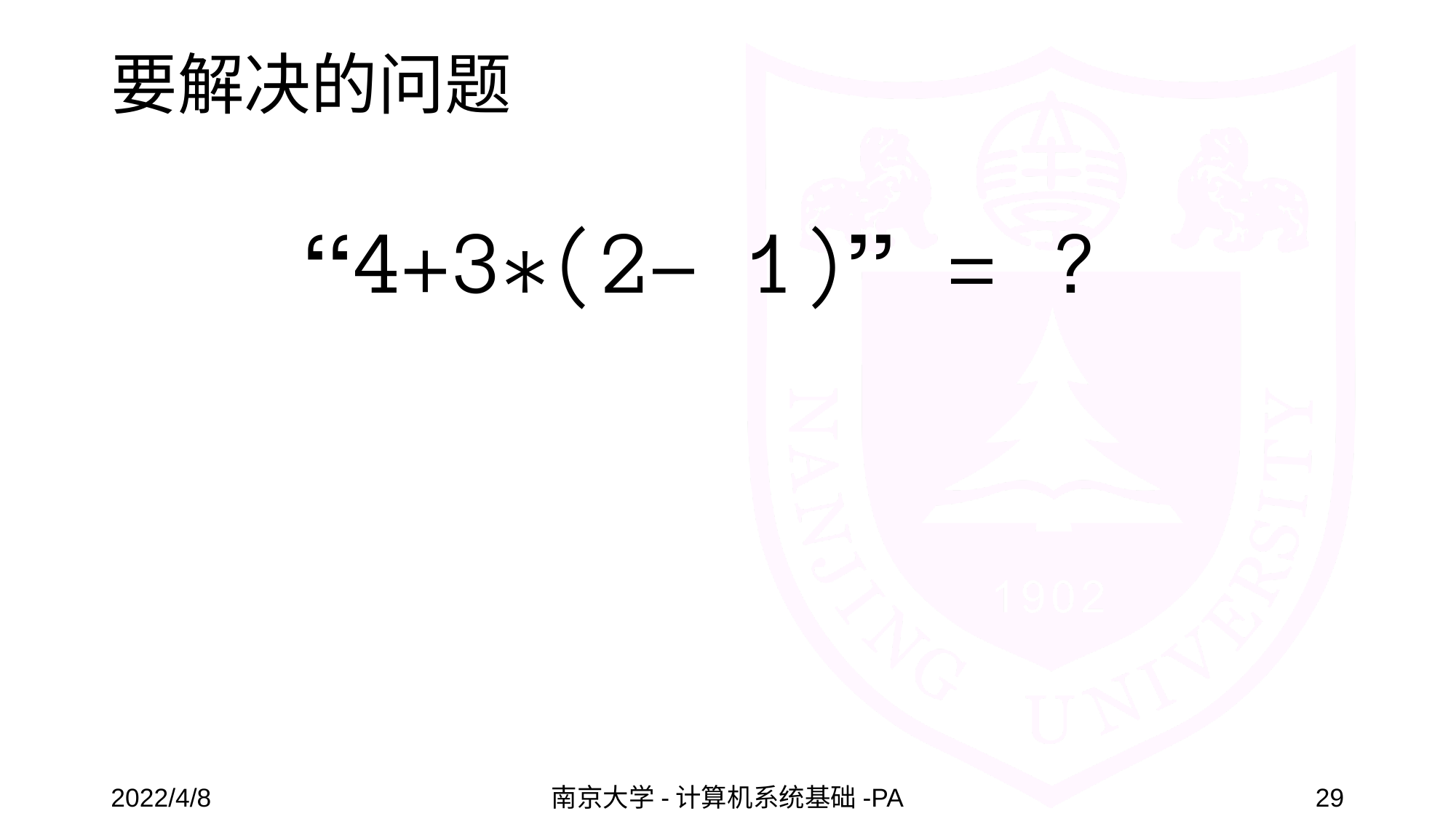

# 要解决的问题
“4+3*(2- 1)” = ?
2022/4/8
南京大学-计算机系统基础-PA
29